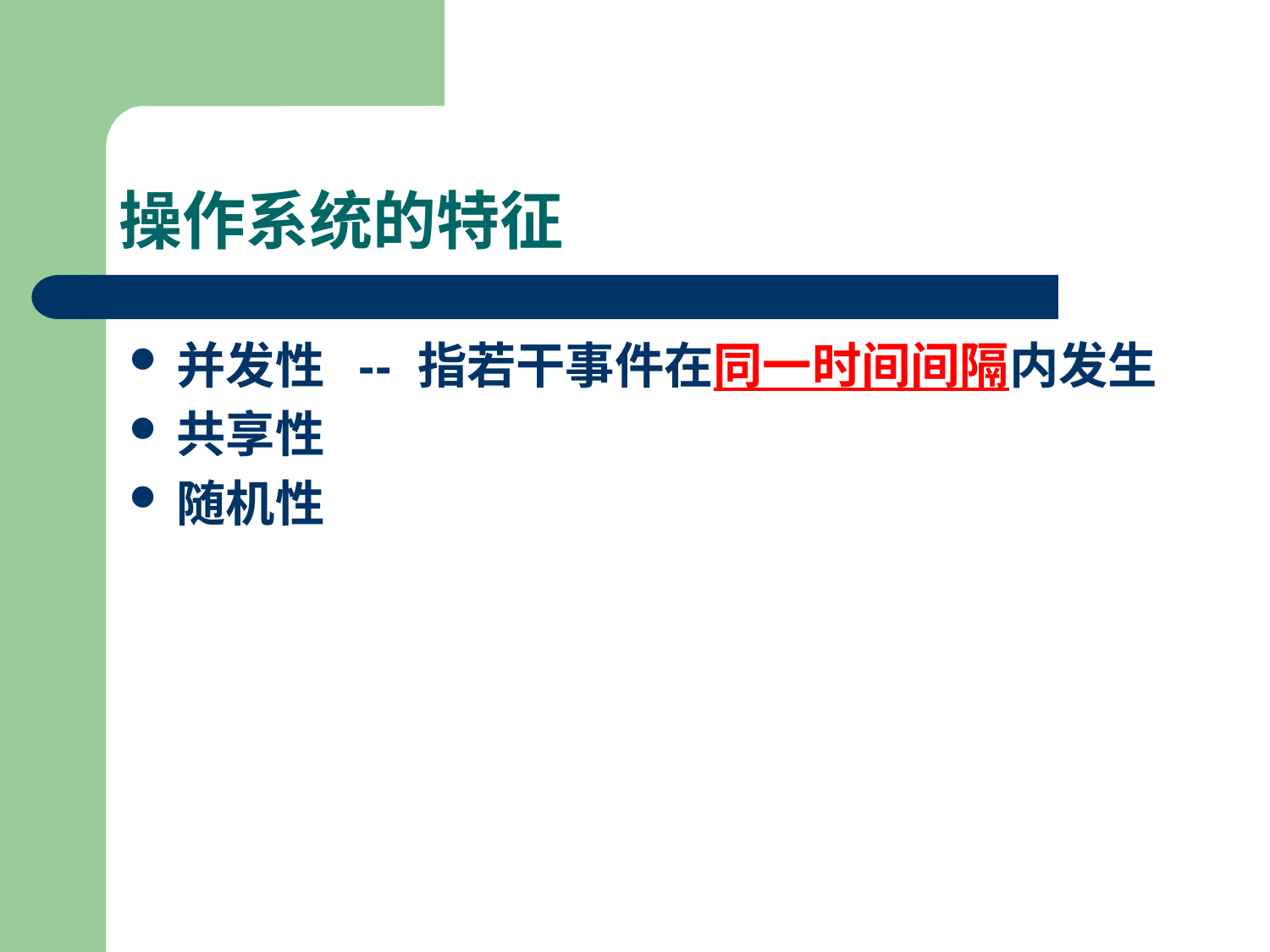

# 操作系统的特征
并发性  -- 指若干事件在同一时间间隔内发生
共享性
随机性